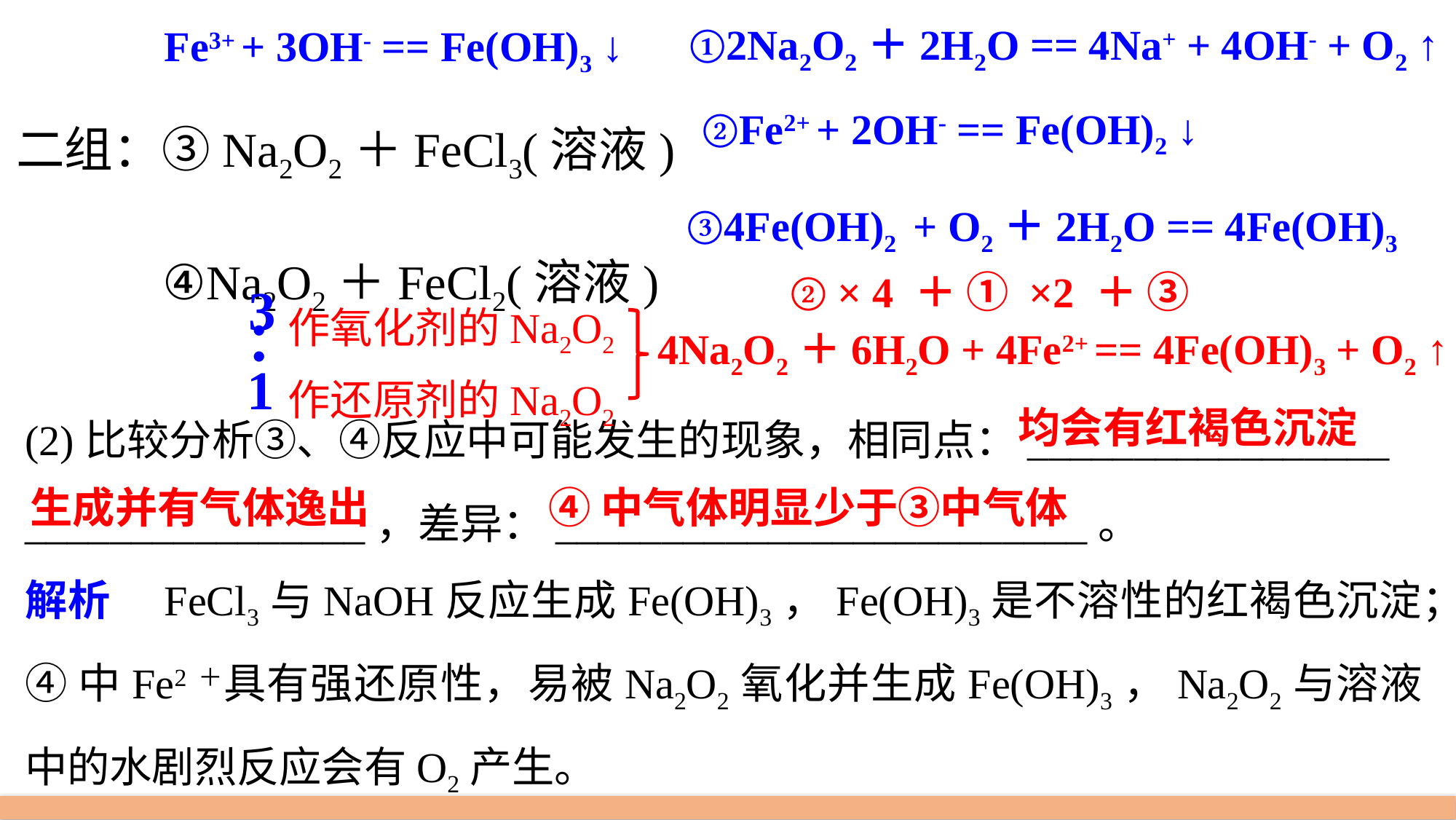

①2Na2O2＋2H2O == 4Na+ + 4OH- + O2 ↑
Fe3+ + 3OH- == Fe(OH)3 ↓
二组：③Na2O2＋FeCl3(溶液)
            ④Na2O2＋FeCl2(溶液)
②Fe2+ + 2OH- == Fe(OH)2 ↓
③4Fe(OH)2  + O2＋2H2O == 4Fe(OH)3
② × 4 ＋ ① ×2 ＋ ③
3
作氧化剂的Na2O2
作还原剂的Na2O2
：

4Na2O2＋6H2O + 4Fe2+ == 4Fe(OH)3 + O2 ↑
1
(2)比较分析③、④反应中可能发生的现象，相同点：_________________
________________，差异：_________________________。
解析　FeCl3与NaOH反应生成Fe(OH)3，Fe(OH)3是不溶性的红褐色沉淀；
④中Fe2＋具有强还原性，易被Na2O2氧化并生成Fe(OH)3，Na2O2与溶液中的水剧烈反应会有O2产生。
均会有红褐色沉淀
生成并有气体逸出
④中气体明显少于③中气体